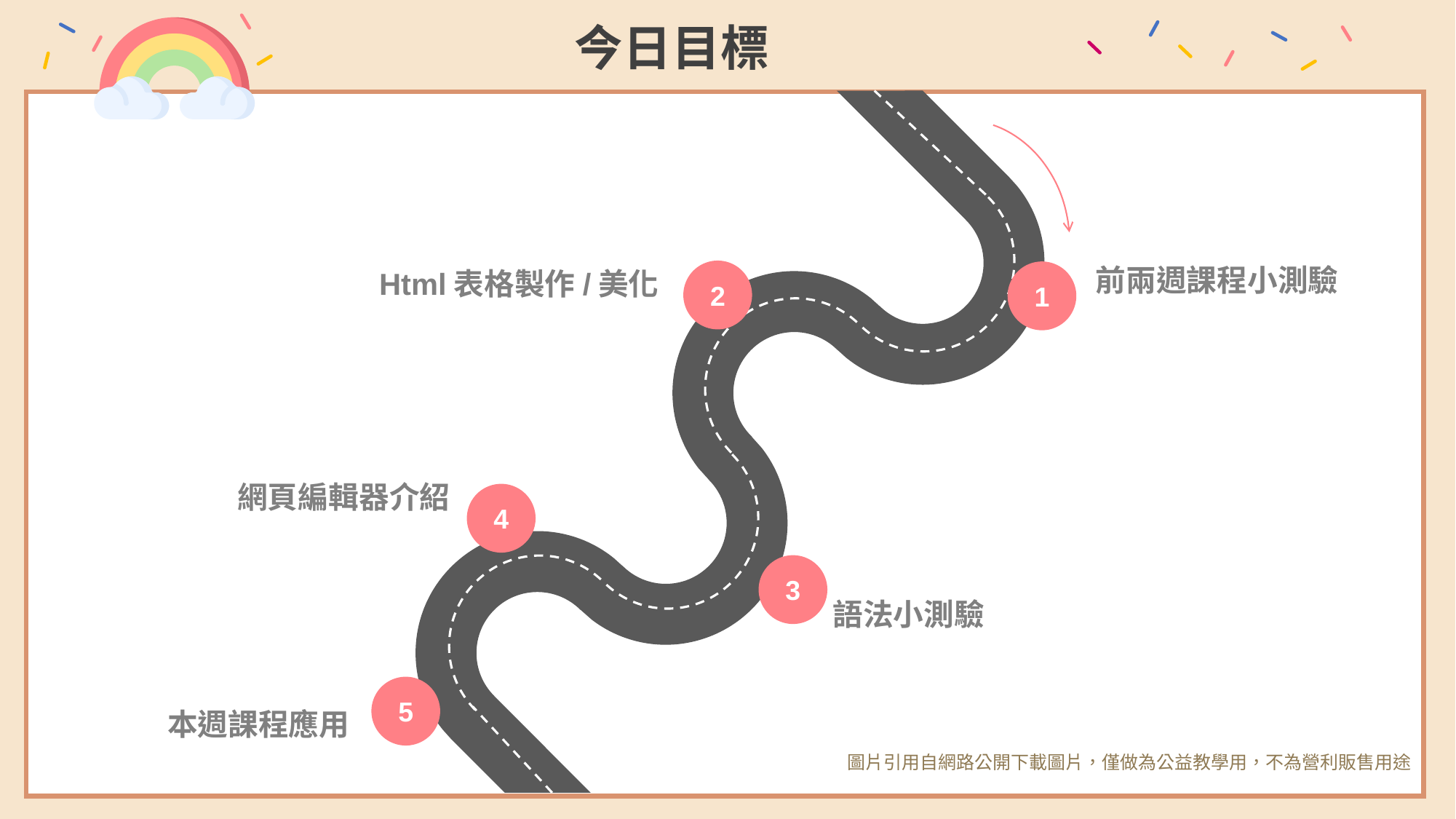

今日目標

前兩週課程小測驗
Html表格製作/美化
2
1
           網頁編輯器介紹
4
3
                   語法小測驗
5
本週課程應用
圖片引用自網路公開下載圖片，僅做為公益教學用，不為營利販售用途